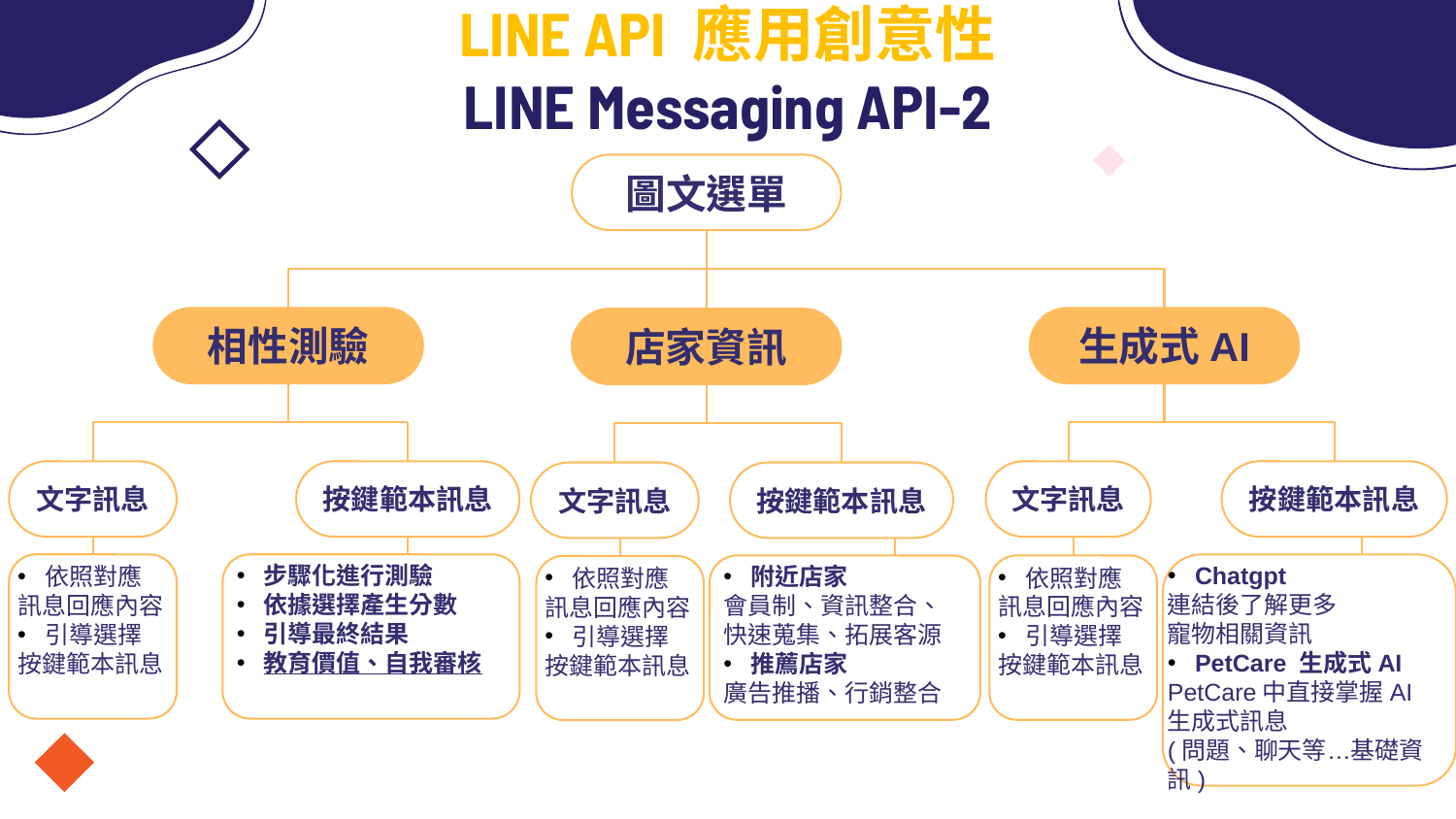

# LINE API 應用創意性 LINE Messaging API-2
圖文選單
相性測驗
生成式AI
店家資訊
文字訊息
按鍵範本訊息
文字訊息
按鍵範本訊息
文字訊息
按鍵範本訊息

步驟化進行測驗
依據選擇產生分數
引導最終結果
教育價值、自我審核
Chatgpt
連結後了解更多
寵物相關資訊
PetCare 生成式AI
PetCare中直接掌握AI
生成式訊息
(問題、聊天等…基礎資訊)

依照對應
訊息回應內容
引導選擇
按鍵範本訊息

附近店家
會員制、資訊整合、
快速蒐集、拓展客源
推薦店家
廣告推播、行銷整合

依照對應
訊息回應內容
引導選擇
按鍵範本訊息

依照對應
訊息回應內容
引導選擇
按鍵範本訊息